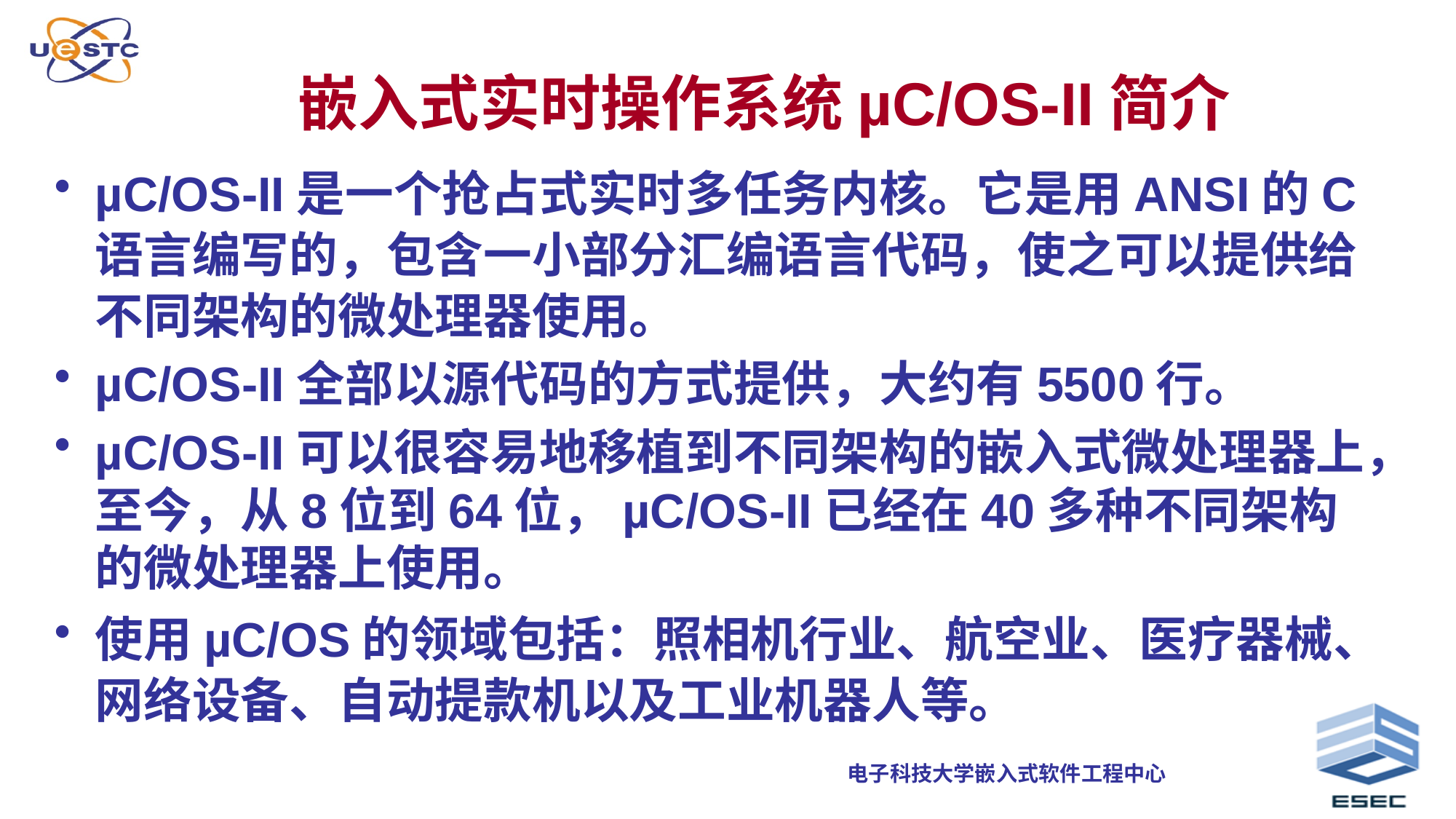

# 嵌入式实时操作系统µC/OS-II简介
µC/OS-II是一个抢占式实时多任务内核。它是用ANSI的C语言编写的，包含一小部分汇编语言代码，使之可以提供给不同架构的微处理器使用。
µC/OS-II全部以源代码的方式提供，大约有5500行。
µC/OS-II可以很容易地移植到不同架构的嵌入式微处理器上，至今，从8位到64位，µC/OS-II已经在40多种不同架构的微处理器上使用。
使用µC/OS的领域包括：照相机行业、航空业、医疗器械、网络设备、自动提款机以及工业机器人等。